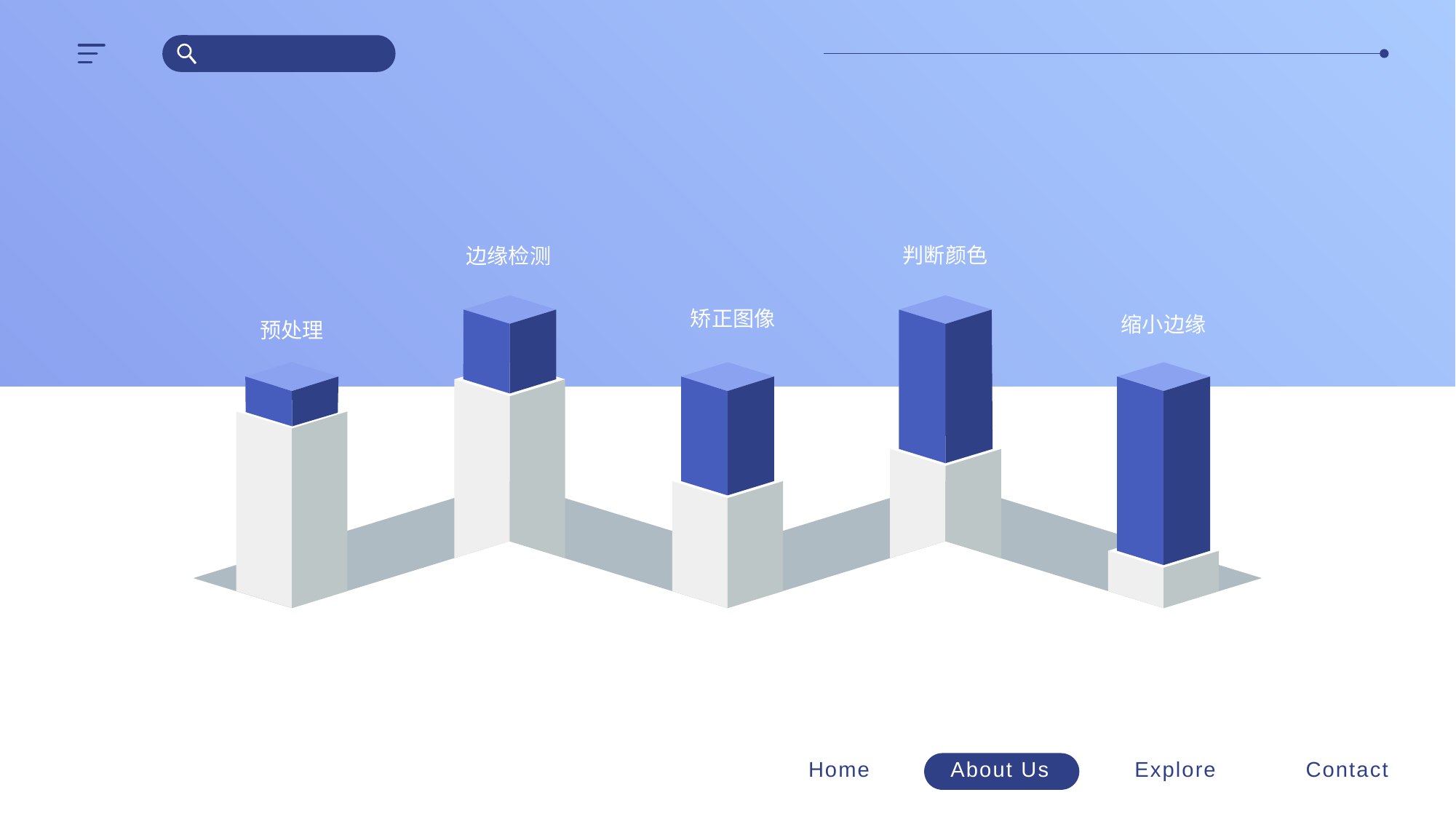

判断颜色
边缘检测

矫正图像
缩小边缘
预处理
90%
70%
50%
30%
10%
Home
About Us

Explore
Contact